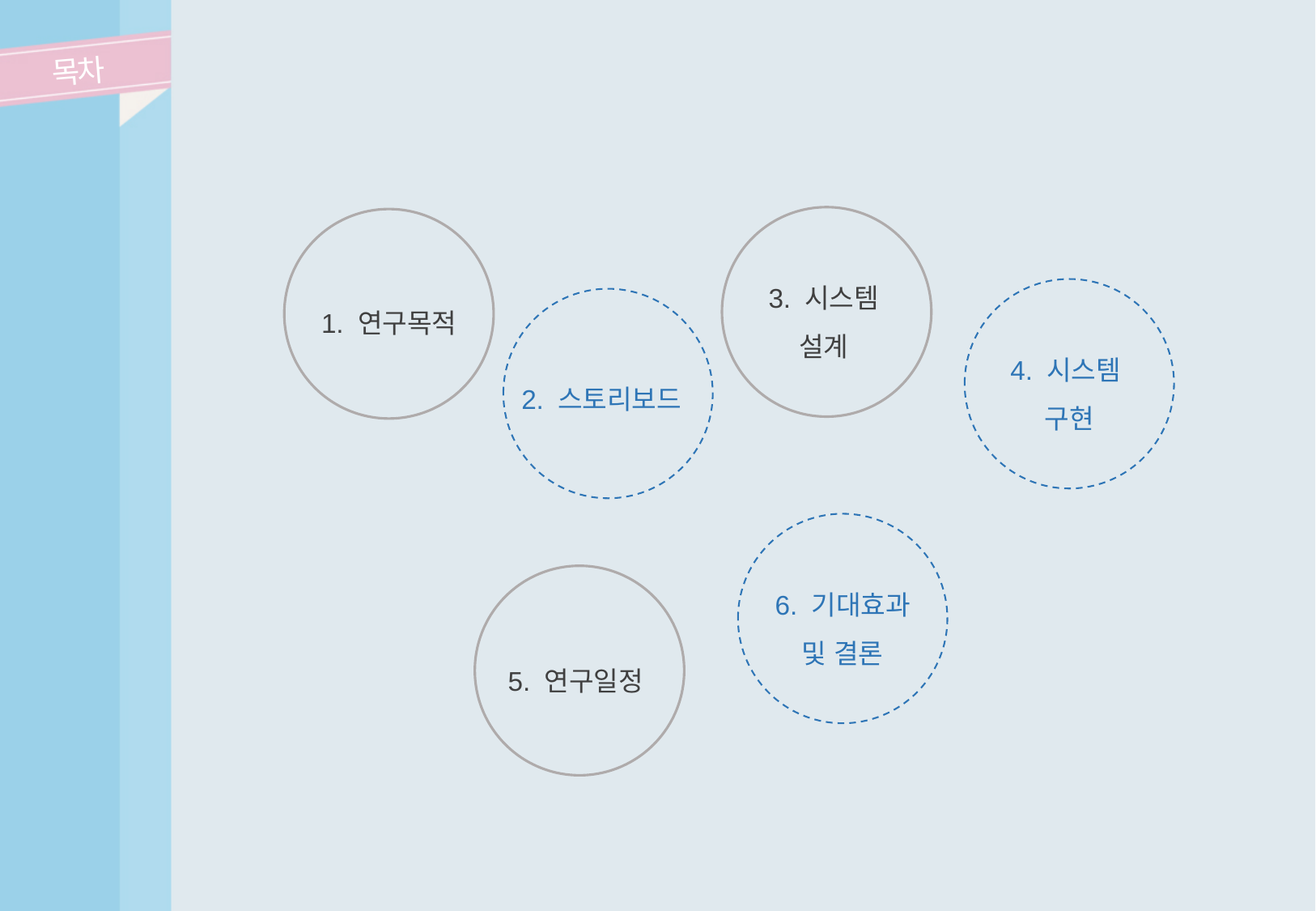

목차

1. 연구목적

2. 스토리보드
3. 시스템
설계

4. 시스템
구현

6. 기대효과 및 결론

5. 연구일정